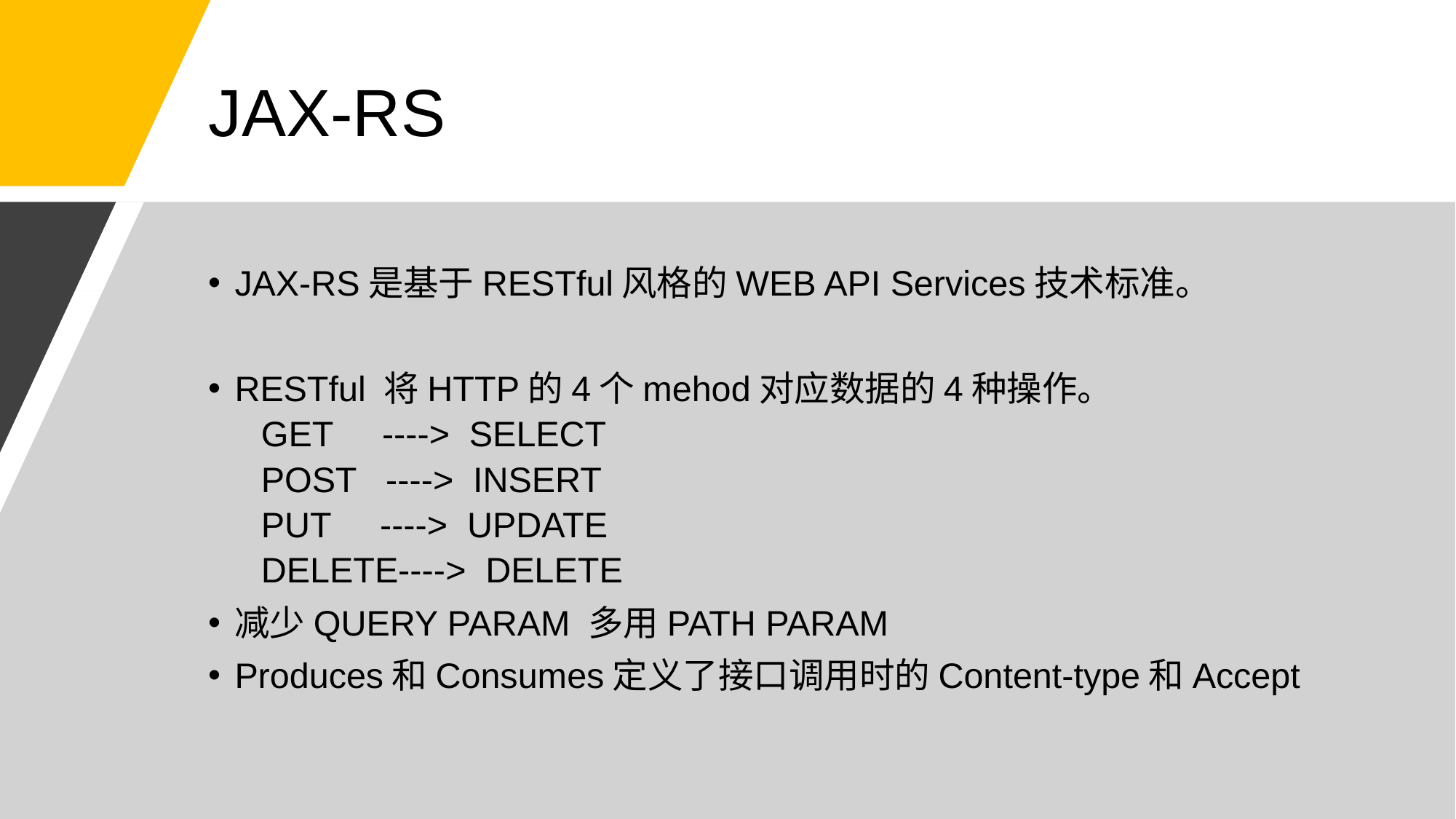

# JAX-RS

JAX-RS是基于RESTful风格的WEB API Services技术标准。

RESTful 将HTTP的4个mehod对应数据的4种操作。
GET     ---->  SELECT
POST   ---->  INSERT
PUT     ---->  UPDATE
DELETE---->  DELETE
减少QUERY PARAM 多用PATH PARAM
Produces和Consumes定义了接口调用时的Content-type和Accept